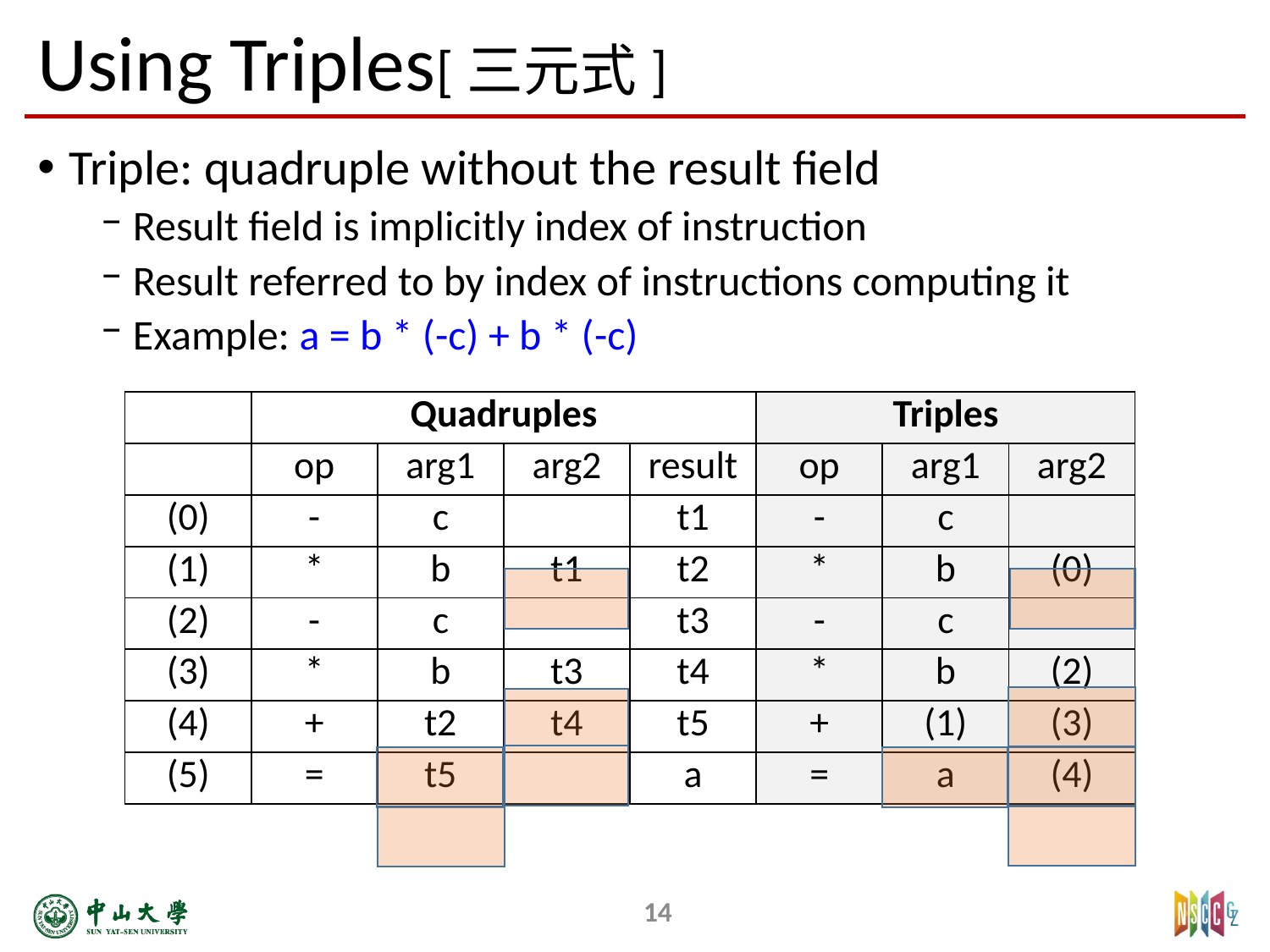

# Using Triples[三元式]
Triple: quadruple without the result field
Result field is implicitly index of instruction
Result referred to by index of instructions computing it
Example: a = b * (-c) + b * (-c)
|  | Quadruples |  |  |  |
| --- | --- | --- | --- | --- |
|  | op | arg1 | arg2 | result |
| (0) | - | c |  | t1 |
| (1) | \* | b | t1 | t2 |
| (2) | - | c |  | t3 |
| (3) | \* | b | t3 | t4 |
| (4) | + | t2 | t4 | t5 |
| (5) | = | t5 |  | a |
| Triples |  |  |
| --- | --- | --- |
| op | arg1 | arg2 |
| - | c |  |
| \* | b | (0) |
| - | c |  |
| \* | b | (2) |
| + | (1) | (3) |
| = | a | (4) |

14